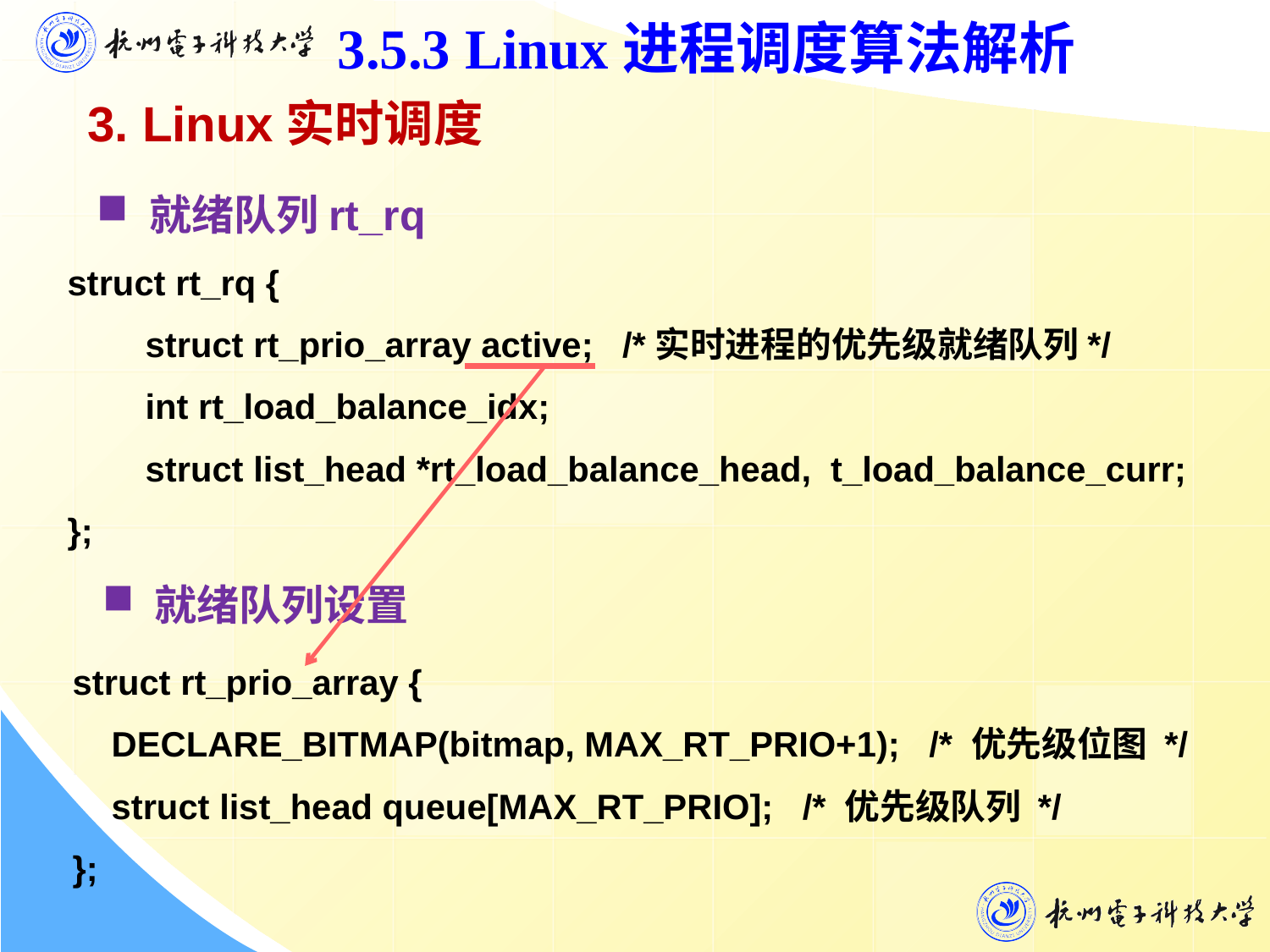

3.5.3 Linux进程调度算法解析
3. Linux实时调度
 就绪队列rt_rq
struct rt_rq {
        struct rt_prio_array active;   /*实时进程的优先级就绪队列*/
        int rt_load_balance_idx;
        struct list_head *rt_load_balance_head,  t_load_balance_curr;
};
 就绪队列设置
struct rt_prio_array {
    DECLARE_BITMAP(bitmap, MAX_RT_PRIO+1);   /* 优先级位图 */
    struct list_head queue[MAX_RT_PRIO];   /* 优先级队列 */
};